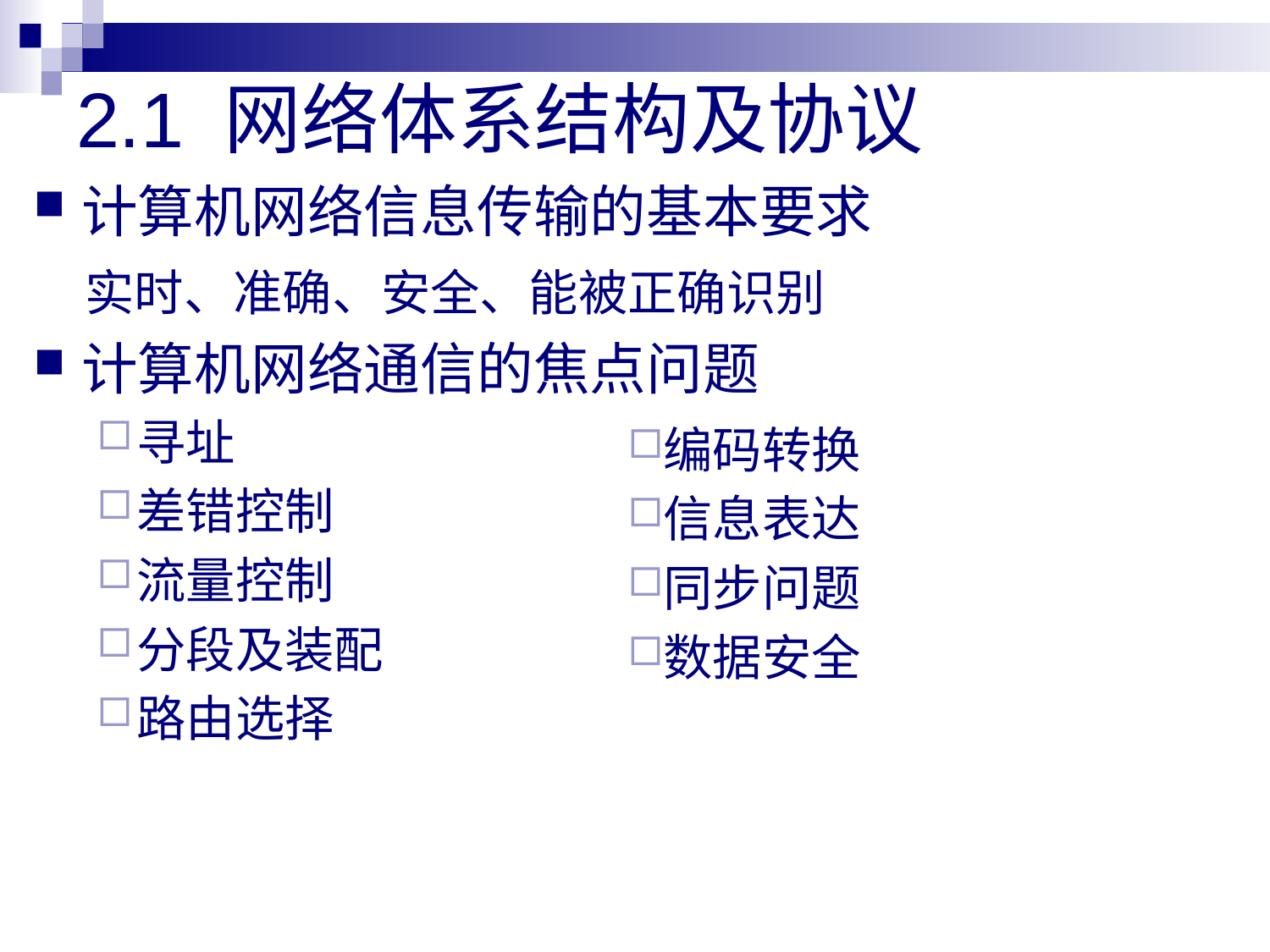

# 2.1 网络体系结构及协议
计算机网络信息传输的基本要求
   实时、准确、安全、能被正确识别
计算机网络通信的焦点问题
寻址
差错控制
流量控制
分段及装配
路由选择
编码转换
信息表达
同步问题
数据安全